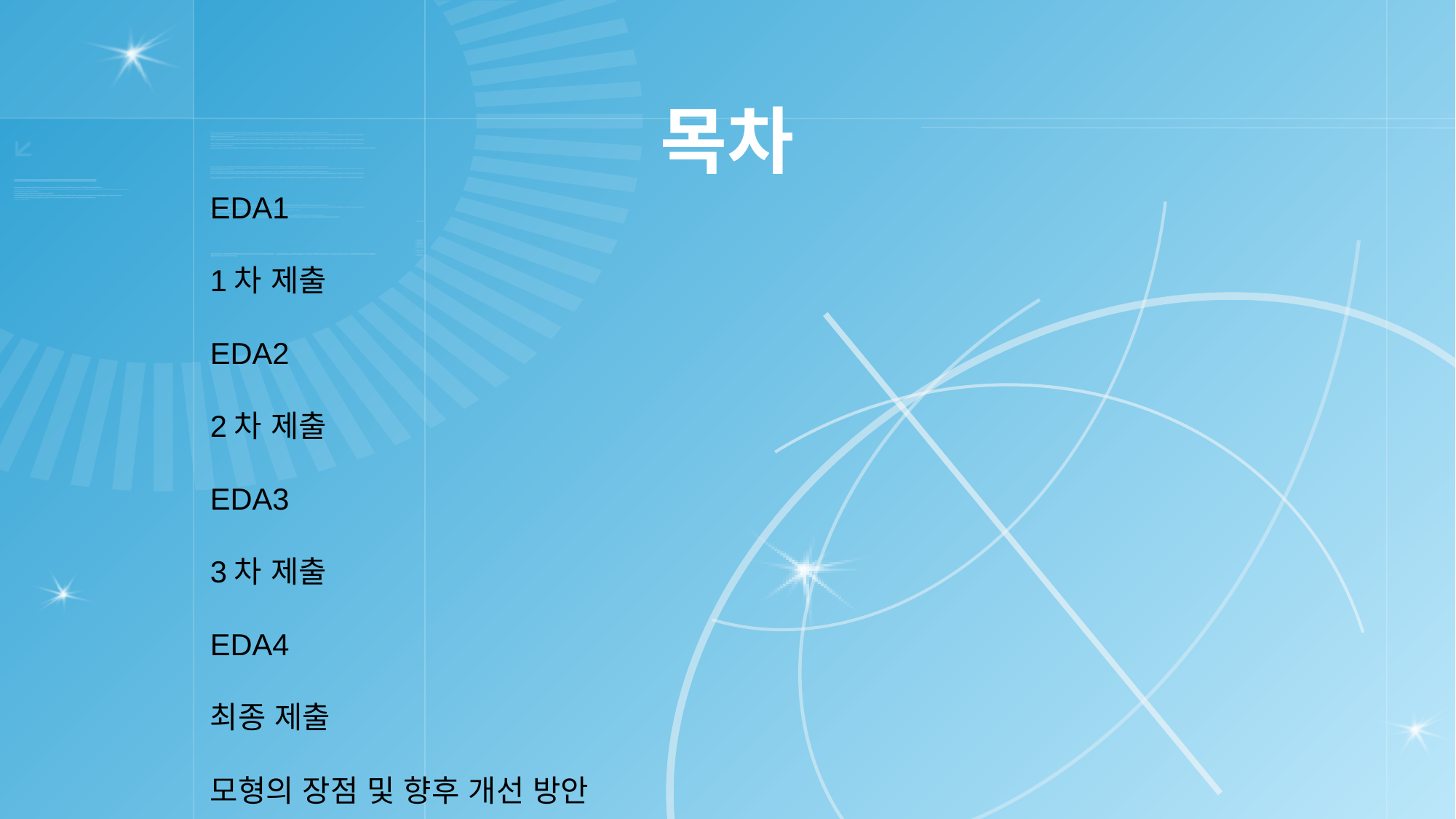

# 목차
EDA1

1차 제출

EDA2

2차 제출

EDA3

3차 제출

EDA4

최종 제출

모형의 장점 및 향후 개선 방안